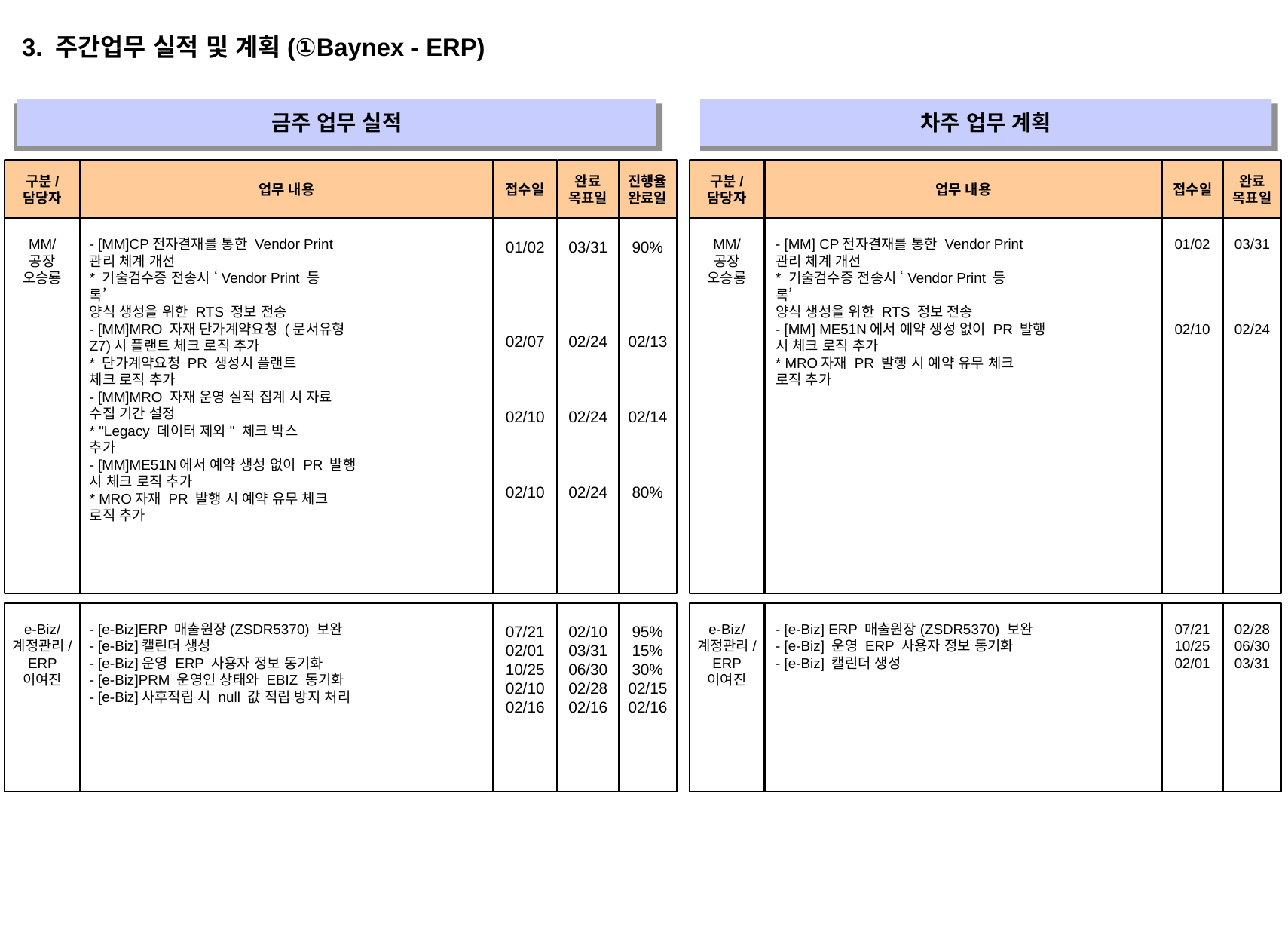

3. 주간업무 실적 및 계획(①Baynex - ERP)
금주 업무 실적
차주 업무 계획
" "
" "
구분/
담당자
업무 내용
접수일
완료
목표일
진행율
완료일
구분/
담당자
업무 내용
접수일
완료
목표일
MM/
공장
오승룡

- [MM]CP전자결재를 통한 Vendor Print
관리 체계 개선
* 기술검수증 전송시 ‘Vendor Print 등
록’
양식 생성을 위한 RTS 정보 전송
- [MM]MRO 자재 단가계약요청 (문서유형
Z7)시 플랜트 체크 로직 추가
* 단가계약요청 PR 생성시 플랜트
체크 로직 추가
- [MM]MRO 자재 운영 실적 집계 시 자료
수집 기간 설정
* "Legacy 데이터 제외" 체크 박스
추가
- [MM]ME51N에서 예약 생성 없이 PR 발행
시 체크 로직 추가
* MRO자재 PR 발행 시 예약 유무 체크
로직 추가
01/02
02/07
02/10
02/10
03/31
02/24
02/24
02/24
90%
02/13
02/14
80%
MM/
공장
오승룡

- [MM] CP전자결재를 통한 Vendor Print
관리 체계 개선
* 기술검수증 전송시 ‘Vendor Print 등
록’
양식 생성을 위한 RTS 정보 전송
- [MM] ME51N에서 예약 생성 없이 PR 발행
시 체크 로직 추가
* MRO자재 PR 발행 시 예약 유무 체크
로직 추가
01/02
02/10
03/31
02/24
e-Biz/
계정관리/
ERP
이여진

- [e-Biz]ERP 매출원장(ZSDR5370) 보완
- [e-Biz]캘린더 생성
- [e-Biz]운영 ERP 사용자 정보 동기화
- [e-Biz]PRM 운영인 상태와 EBIZ 동기화
- [e-Biz]사후적립 시 null 값 적립 방지 처리
07/21
02/01
10/25
02/10
02/16
02/10
03/31
06/30
02/28
02/16
95%
15%
30%
02/15
02/16
e-Biz/
계정관리/
ERP
이여진

- [e-Biz] ERP 매출원장(ZSDR5370) 보완
- [e-Biz] 운영 ERP 사용자 정보 동기화
- [e-Biz] 캘린더 생성
07/21
10/25
02/01
02/28
06/30
03/31